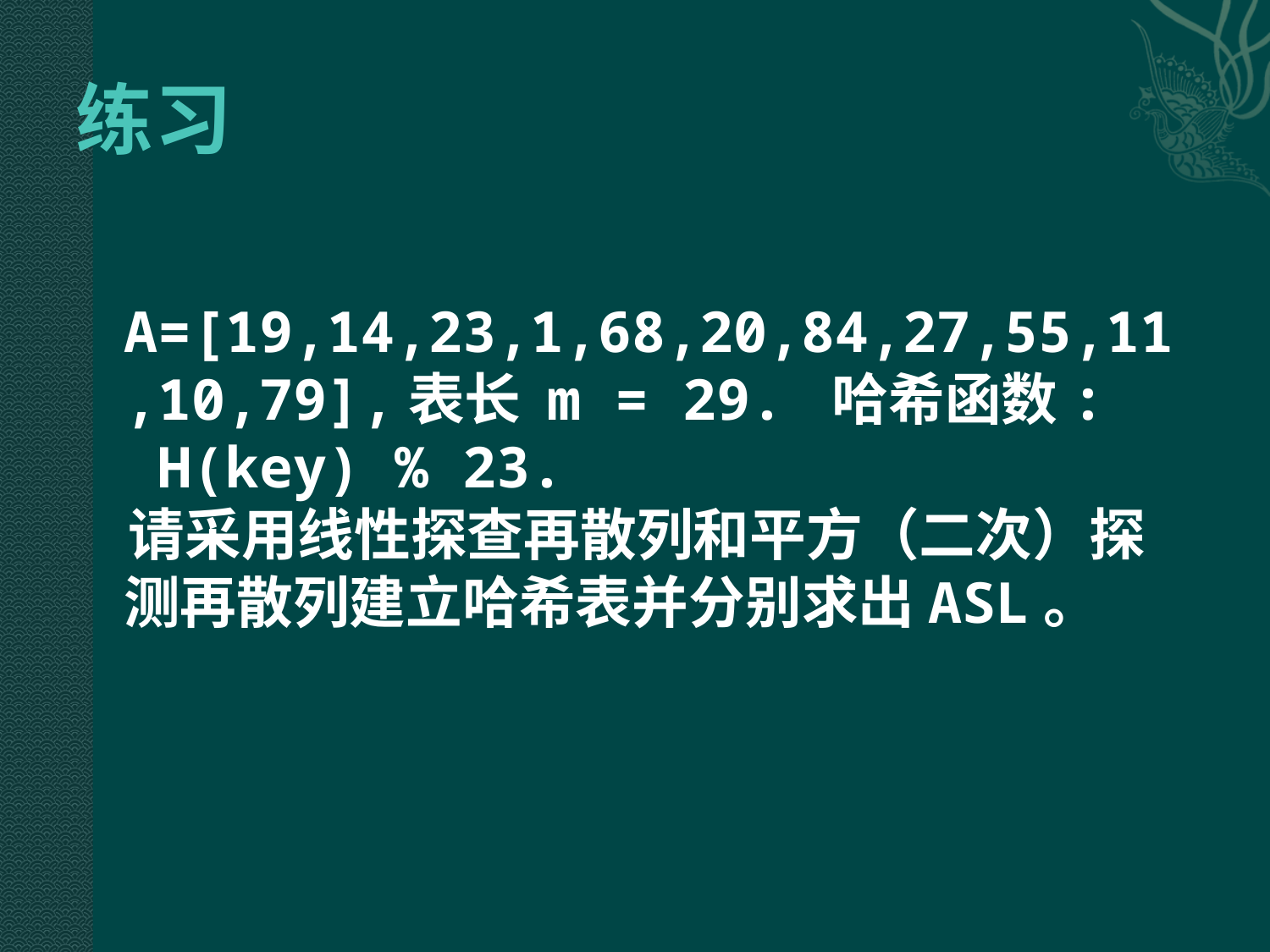

35
# 练习
    A=[19,14,23,1,68,20,84,27,55,11,10,79],表长 m = 29. 哈希函数:    H(key) % 23.
   请采用线性探查再散列和平方（二次）探测再散列建立哈希表并分别求出ASL。